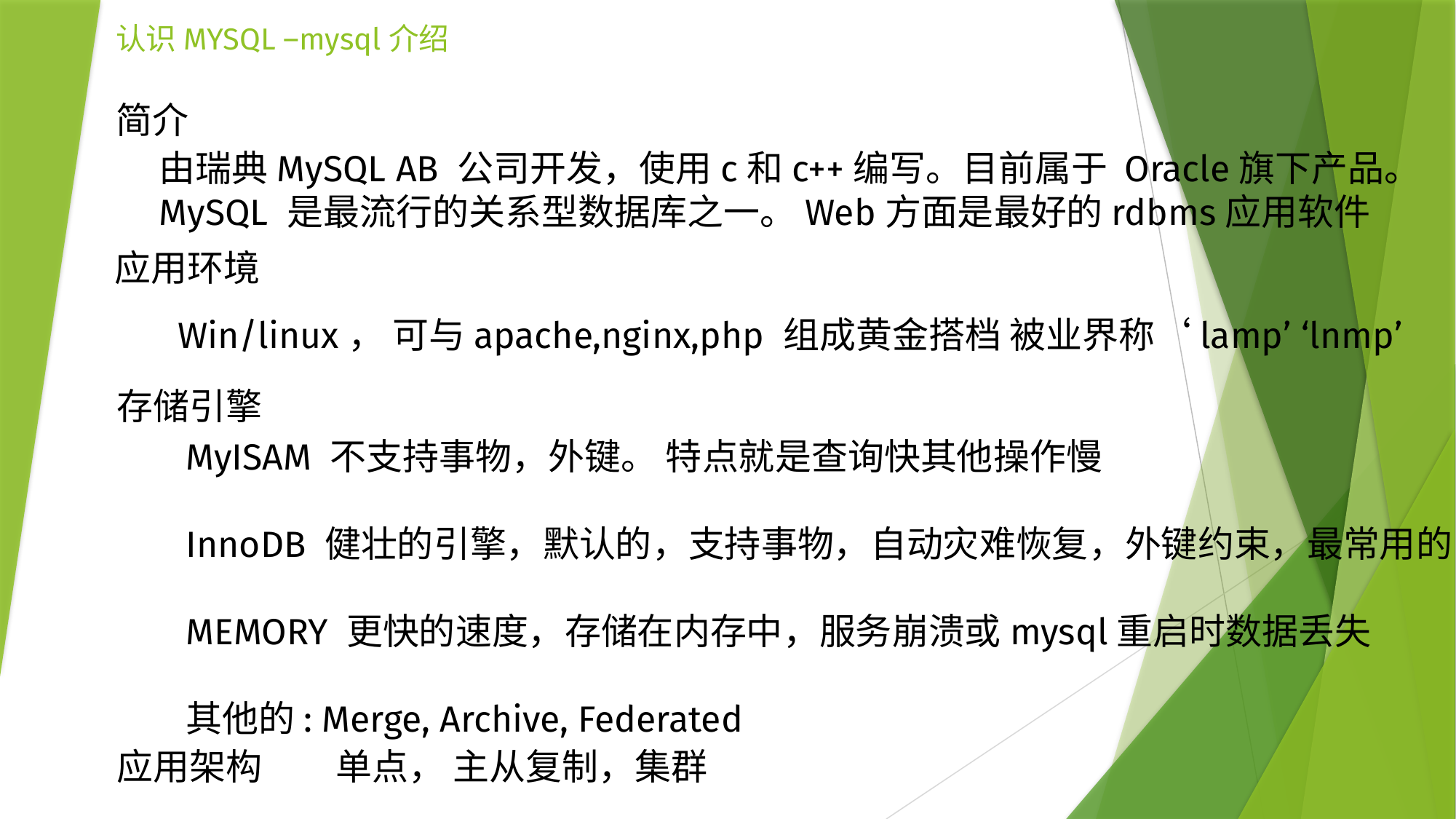

# 认识MYSQL –mysql介绍
简介
由瑞典MySQL AB 公司开发，使用c和c++编写。目前属于 Oracle旗下产品。
MySQL 是最流行的关系型数据库之一。Web方面是最好的rdbms应用软件
应用环境
Win/linux， 可与apache,nginx,php 组成黄金搭档 被业界称‘lamp’ ‘lnmp’
存储引擎
MyISAM 不支持事物，外键。 特点就是查询快其他操作慢

InnoDB 健壮的引擎，默认的，支持事物，自动灾难恢复，外键约束，最常用的

MEMORY 更快的速度，存储在内存中，服务崩溃或mysql重启时数据丢失

其他的: Merge, Archive, Federated
应用架构
单点， 主从复制，集群